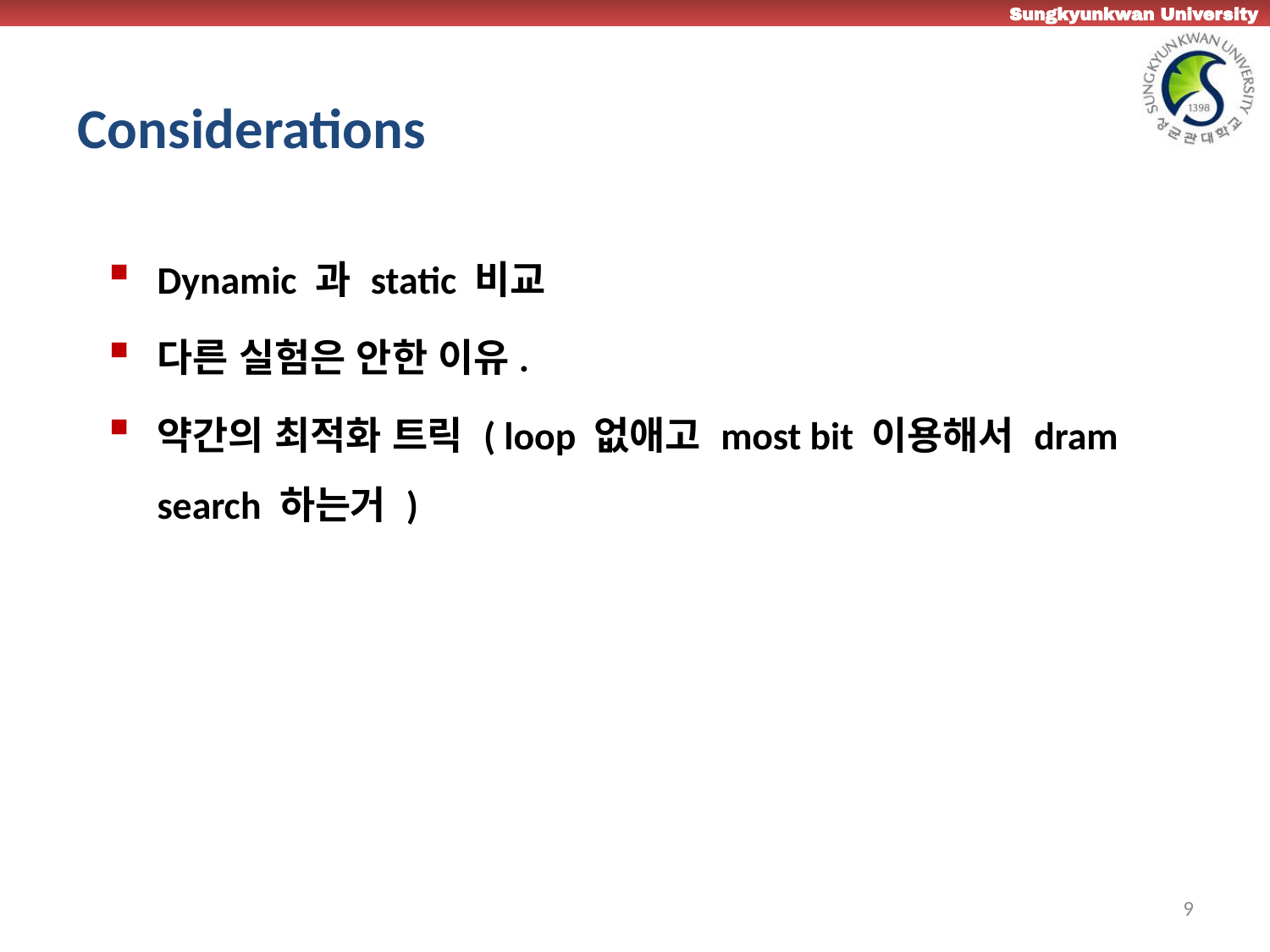

# Considerations
Dynamic 과 static 비교
다른 실험은 안한 이유.
약간의 최적화 트릭 ( loop 없애고 most bit 이용해서 dram search 하는거 )
9